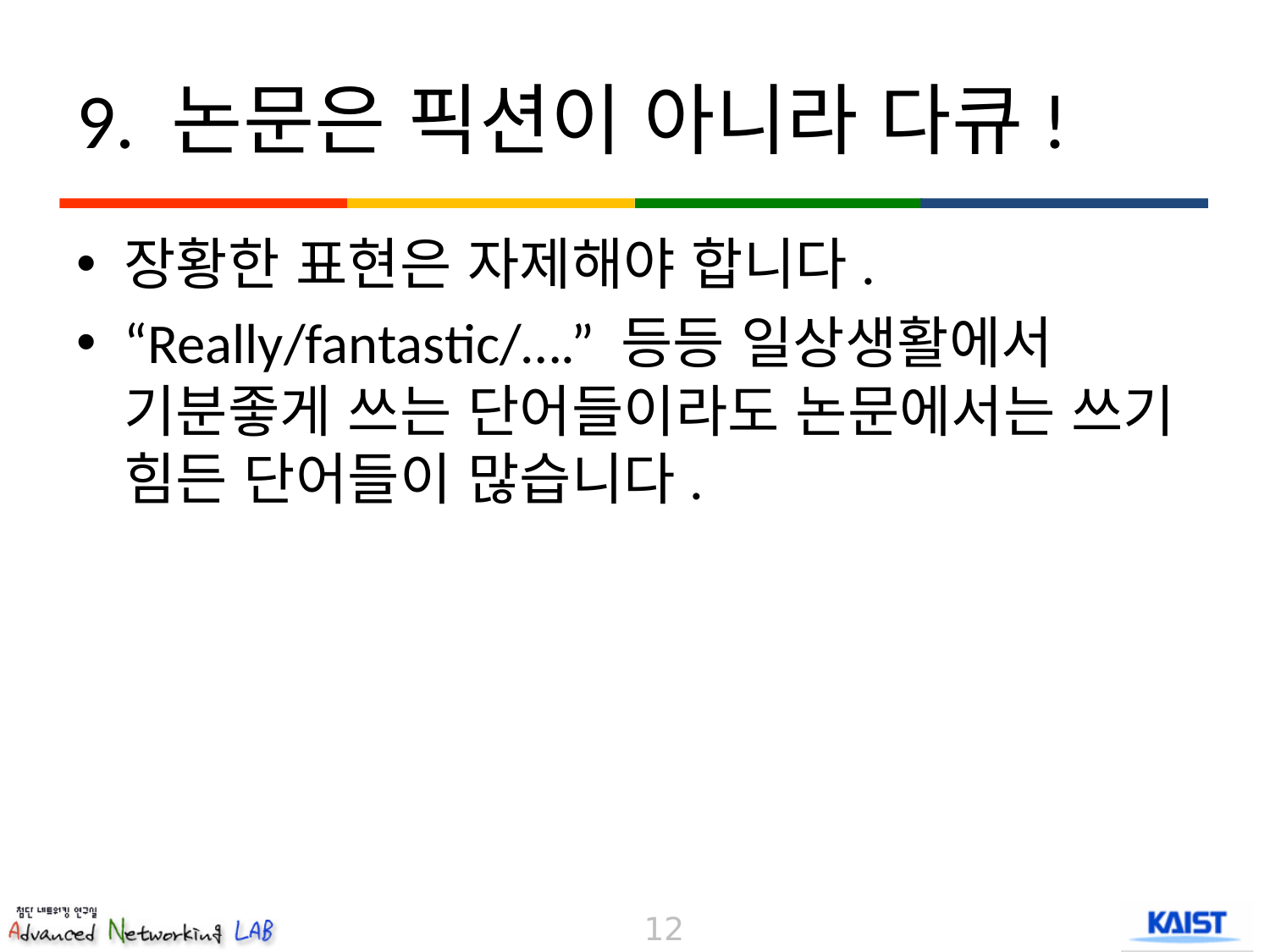

# 9. 논문은 픽션이 아니라 다큐!
장황한 표현은 자제해야 합니다.
“Really/fantastic/….” 등등 일상생활에서 기분좋게 쓰는 단어들이라도 논문에서는 쓰기 힘든 단어들이 많습니다.
12